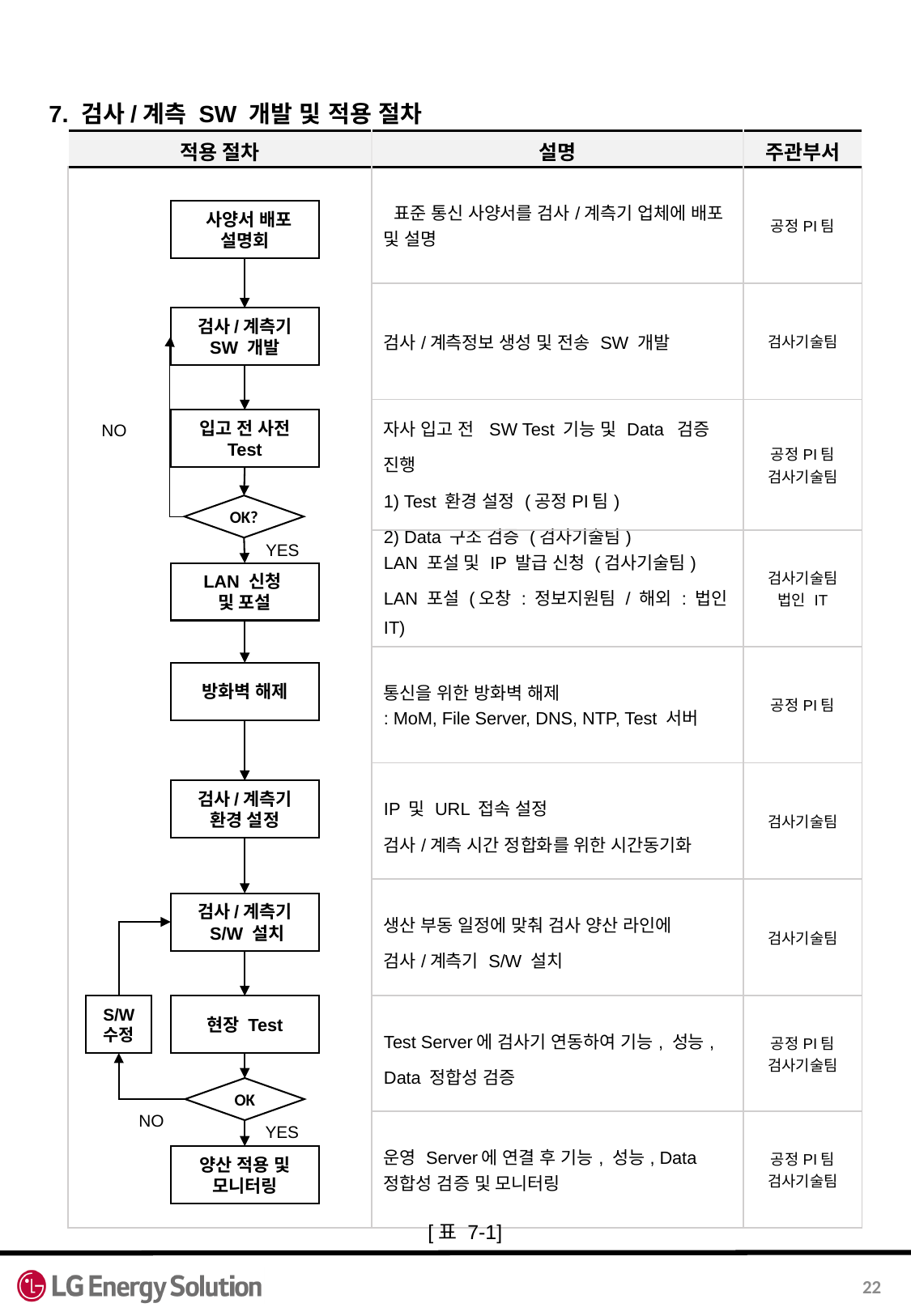

7. 검사/계측 SW 개발 및 적용 절차

| 적용 절차 | 설명 | 주관부서 |
| --- | --- | --- |
|  | 표준 통신 사양서를 검사/계측기 업체에 배포 및 설명 | 공정PI팀 |
|  | 검사/계측정보 생성 및 전송 SW 개발 | 검사기술팀 |
|  | 자사 입고 전 SW Test 기능 및 Data 검증 진행 1) Test 환경 설정 (공정PI팀) 2) Data 구조 검증 (검사기술팀) | 공정PI팀 검사기술팀 |
|  | LAN 포설 및 IP 발급 신청 (검사기술팀) LAN 포설 (오창 : 정보지원팀 / 해외 : 법인 IT) | 검사기술팀 법인 IT |
|  | 통신을 위한 방화벽 해제 : MoM, File Server, DNS, NTP, Test 서버 | 공정PI팀 |
|  | IP 및 URL 접속 설정 검사/계측 시간 정합화를 위한 시간동기화 | 검사기술팀 |
|  | 생산 부동 일정에 맞춰 검사 양산 라인에 검사/계측기 S/W 설치 | 검사기술팀 |
|  | Test Server에 검사기 연동하여 기능, 성능, Data 정합성 검증 | 공정PI팀 검사기술팀 |
|  | 운영 Server에 연결 후 기능, 성능, Data 정합성 검증 및 모니터링 | 공정PI팀 검사기술팀 |
 사양서 배포 설명회
검사/계측기
SW 개발
입고 전 사전 Test
NO
OK?
YES
LAN 신청
및 포설
방화벽 해제
검사/계측기
환경 설정
검사/계측기
 S/W 설치
S/W
수정
현장 Test
OK
NO
YES
양산 적용 및 모니터링
[표 7-1]
22